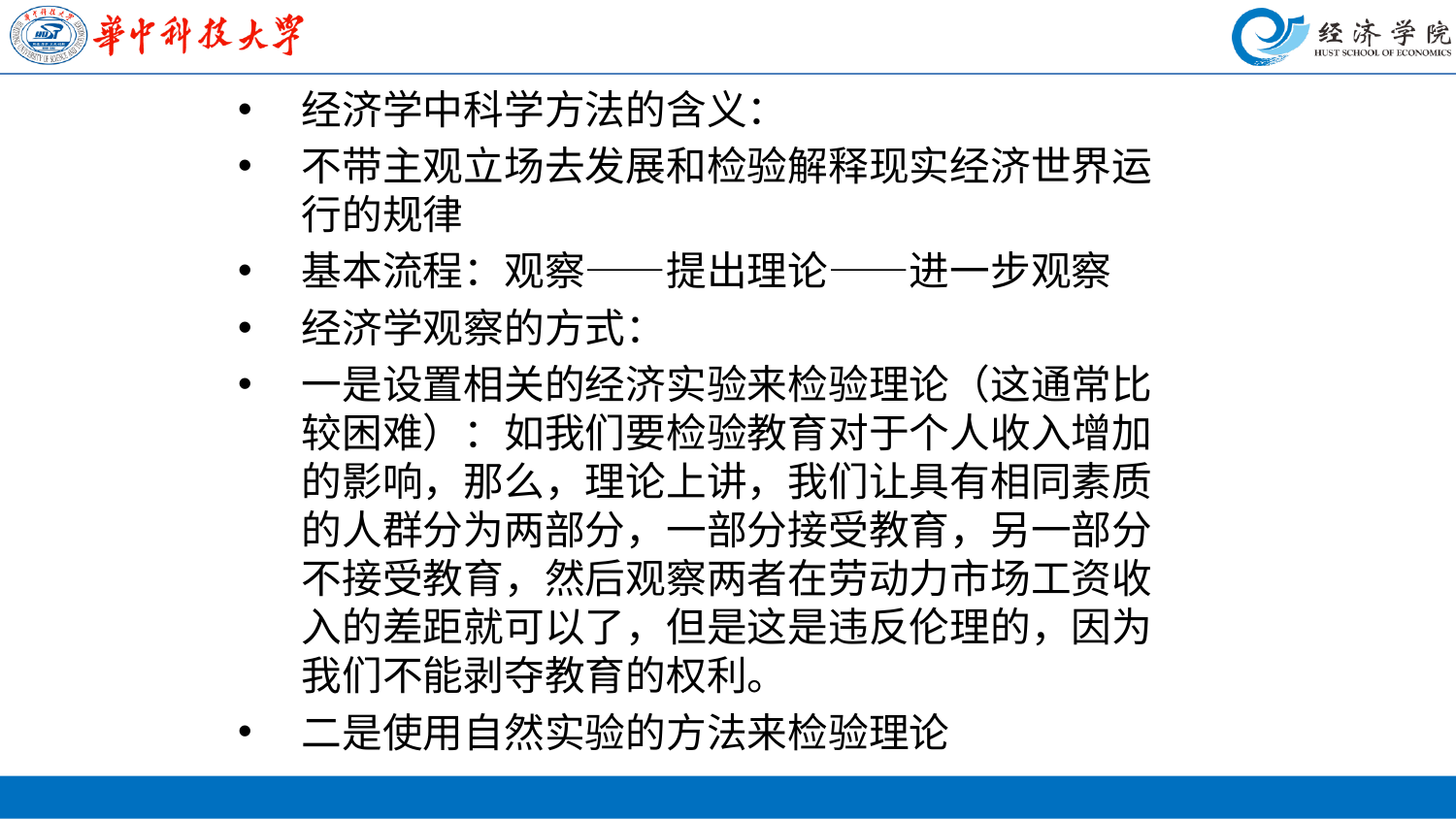

经济学中科学方法的含义：
不带主观立场去发展和检验解释现实经济世界运行的规律
基本流程：观察——提出理论——进一步观察
经济学观察的方式：
一是设置相关的经济实验来检验理论（这通常比较困难）：如我们要检验教育对于个人收入增加的影响，那么，理论上讲，我们让具有相同素质的人群分为两部分，一部分接受教育，另一部分不接受教育，然后观察两者在劳动力市场工资收入的差距就可以了，但是这是违反伦理的，因为我们不能剥夺教育的权利。
二是使用自然实验的方法来检验理论